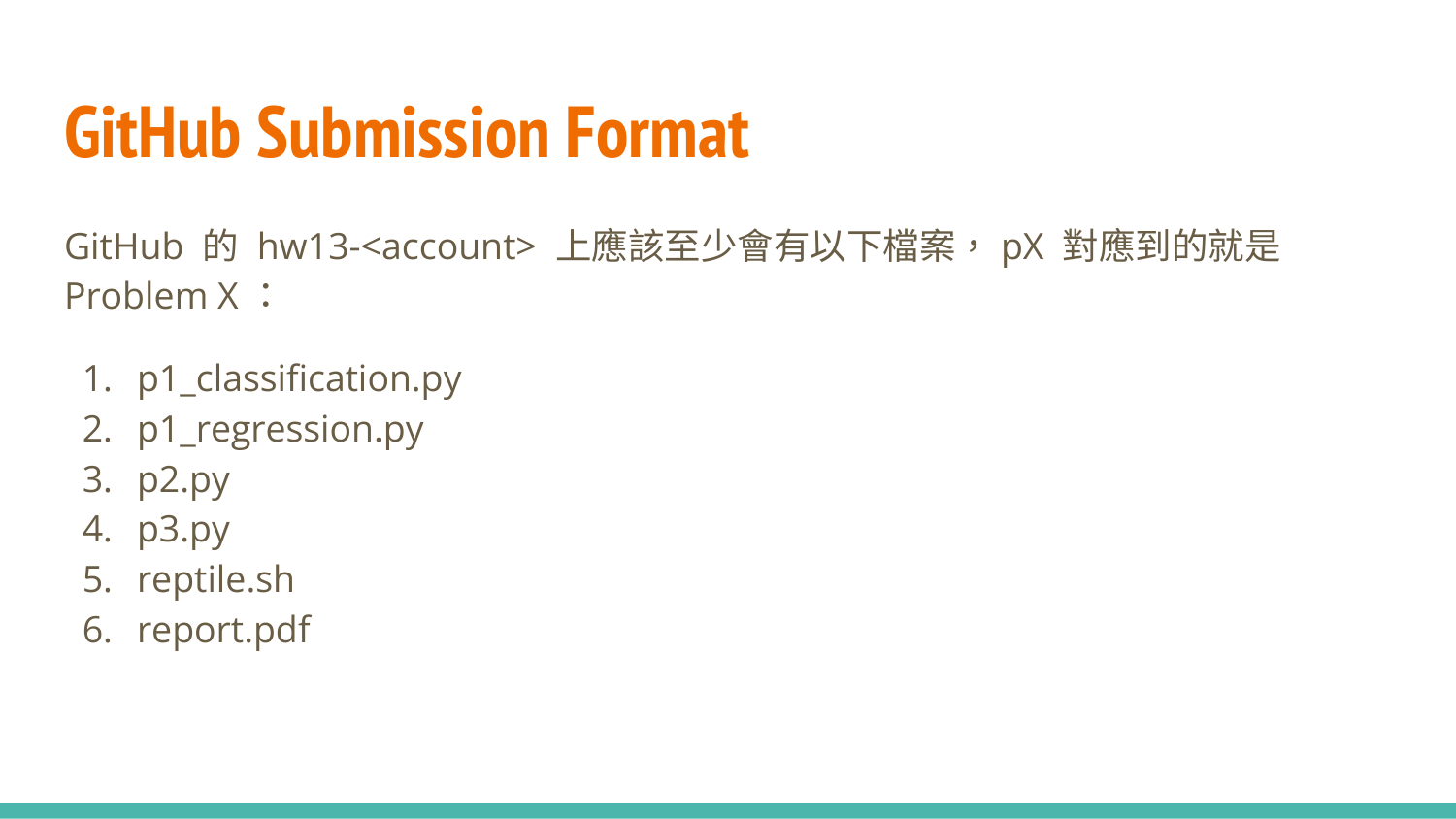

# GitHub Submission Format
GitHub 的 hw13-<account> 上應該至少會有以下檔案，pX 對應到的就是 Problem X：
p1_classification.py
p1_regression.py
p2.py
p3.py
reptile.sh
report.pdf